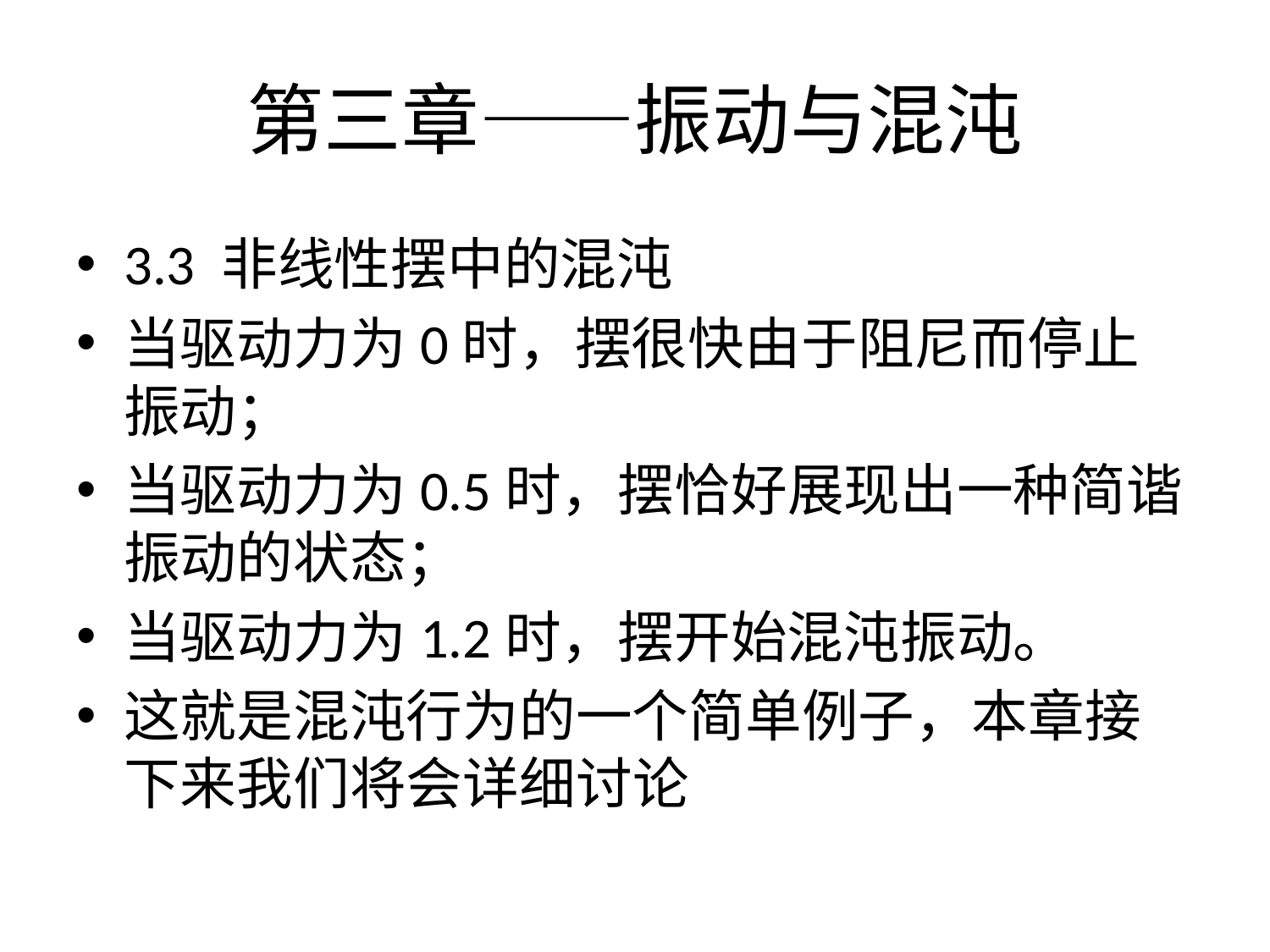

# 第三章——振动与混沌
3.3 非线性摆中的混沌
当驱动力为0时，摆很快由于阻尼而停止振动；
当驱动力为0.5时，摆恰好展现出一种简谐振动的状态；
当驱动力为1.2时，摆开始混沌振动。
这就是混沌行为的一个简单例子，本章接下来我们将会详细讨论